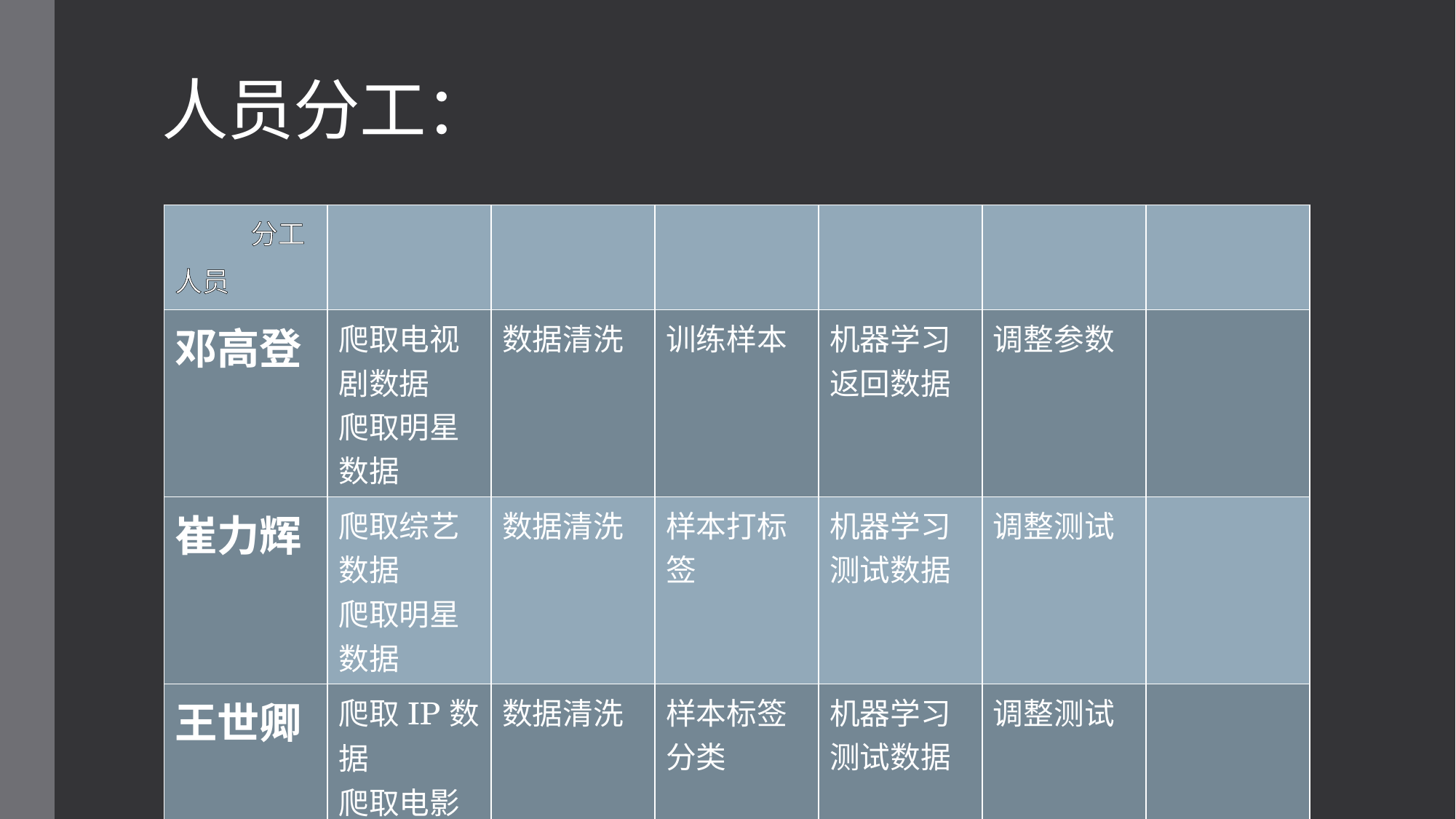

# 人员分工：
|  |  |  |  |  |  |  |
| --- | --- | --- | --- | --- | --- | --- |
| 邓高登 | 爬取电视剧数据 爬取明星数据 | 数据清洗 | 训练样本 | 机器学习 返回数据 | 调整参数 |  |
| 崔力辉 | 爬取综艺数据 爬取明星数据 | 数据清洗 | 样本打标签 | 机器学习 测试数据 | 调整测试 |  |
| 王世卿 | 爬取IP数据 爬取电影数据 | 数据清洗 | 样本标签分类 | 机器学习 测试数据 | 调整测试 |  |
分工
人员